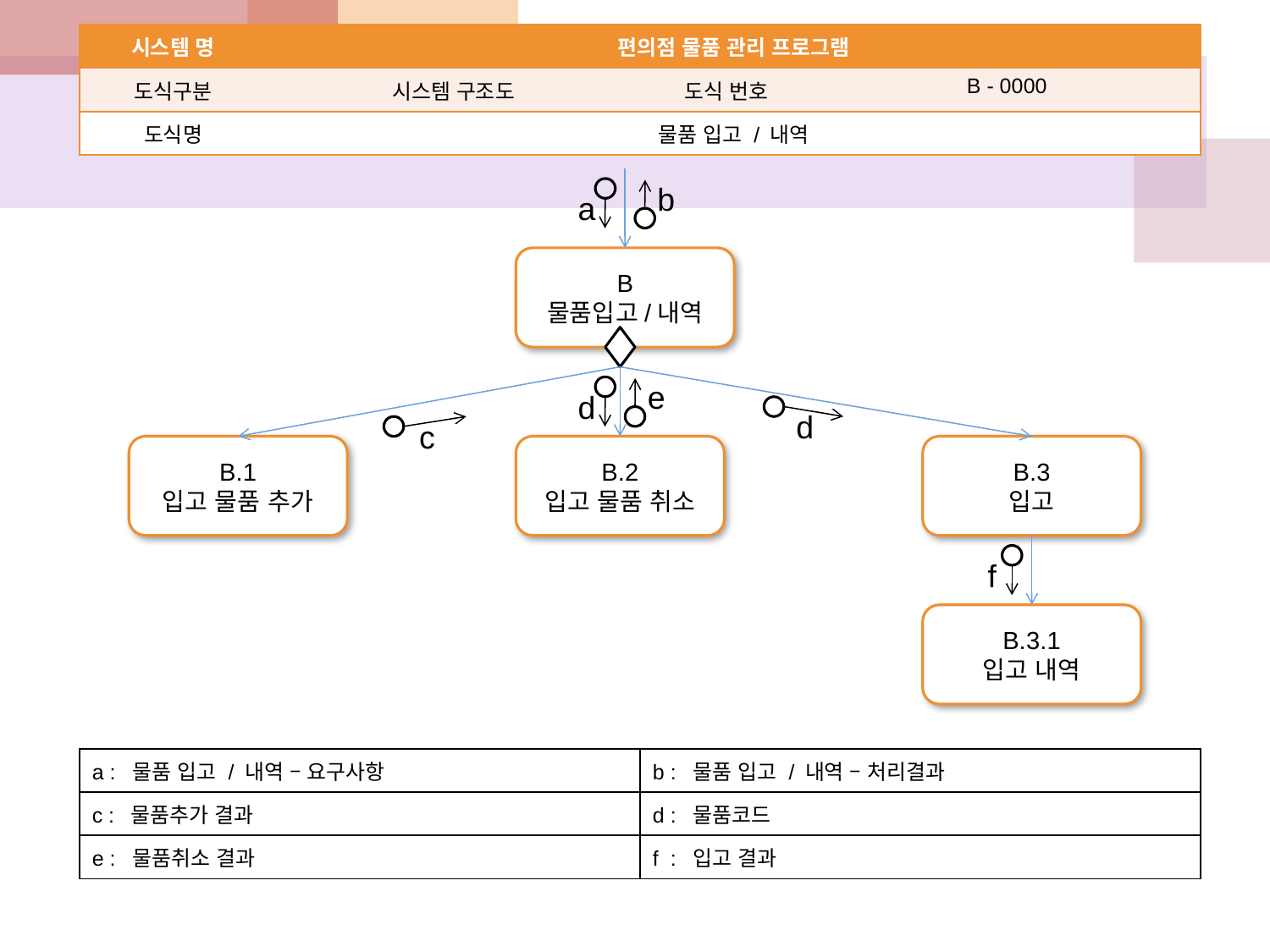

| 시스템 명 | 편의점 물품 관리 프로그램 |  |  |
| --- | --- | --- | --- |
| 도식구분 | 시스템 구조도 | 도식 번호 | B - 0000 |
| 도식명 | 물품 입고 / 내역 |  |  |

b
a

B
물품입고/내역

e
d

d

c
B.1
입고 물품 추가
B.2
입고 물품 취소
B.3
입고

f
B.3.1
입고 내역
| a : 물품 입고 / 내역 – 요구사항 | b : 물품 입고 / 내역 – 처리결과 |
| --- | --- |
| c : 물품추가 결과 | d : 물품코드 |
| e : 물품취소 결과 | f : 입고 결과 |